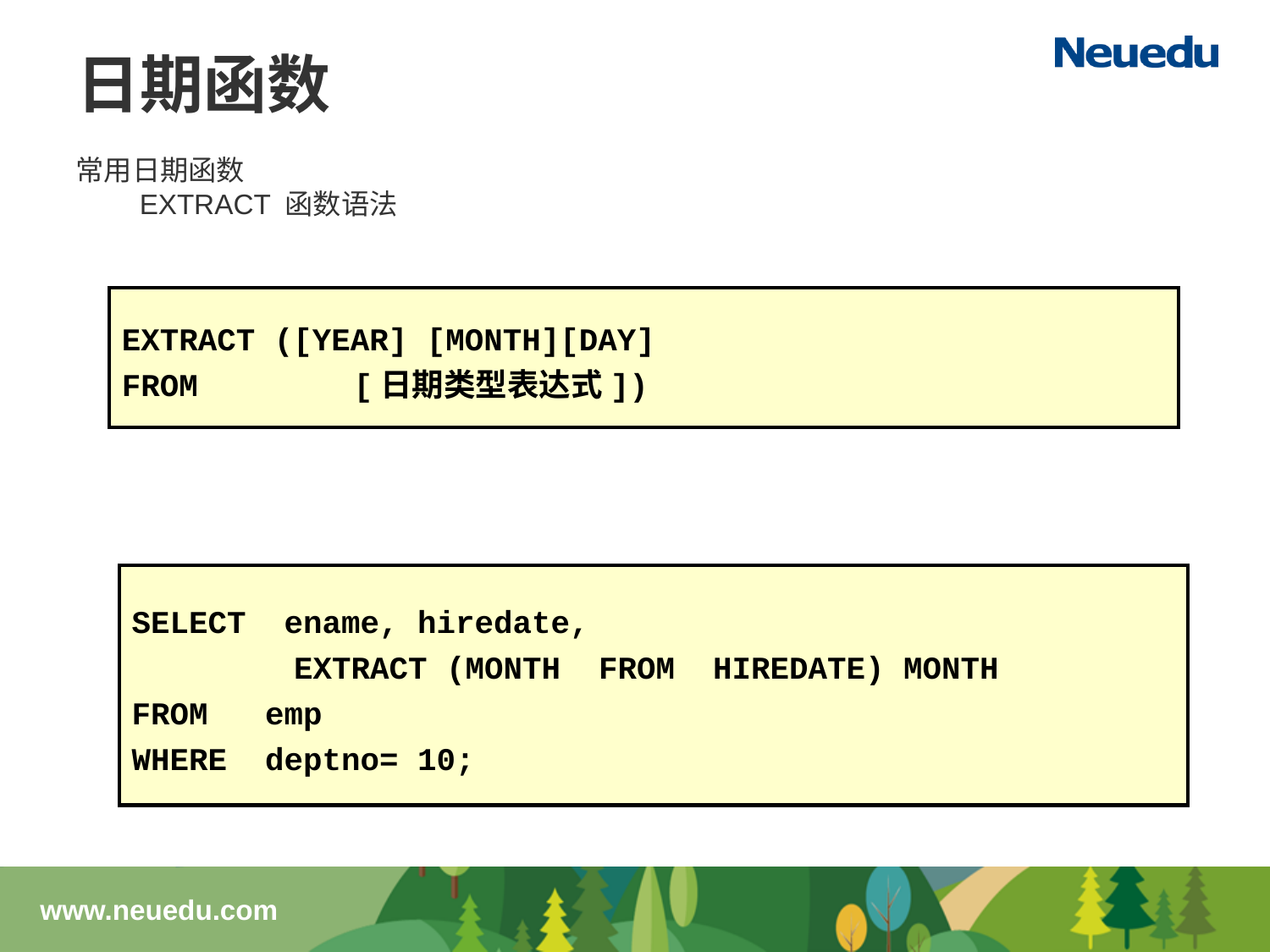

日期函数
常用日期函数
EXTRACT 函数语法

部门编号是10的部门中所有员工入职月份。
EXTRACT ([YEAR] [MONTH][DAY]
FROM	   [日期类型表达式])
SELECT  ename, hiredate,
	      EXTRACT (MONTH  FROM  HIREDATE) MONTH
FROM   emp
WHERE  deptno= 10;